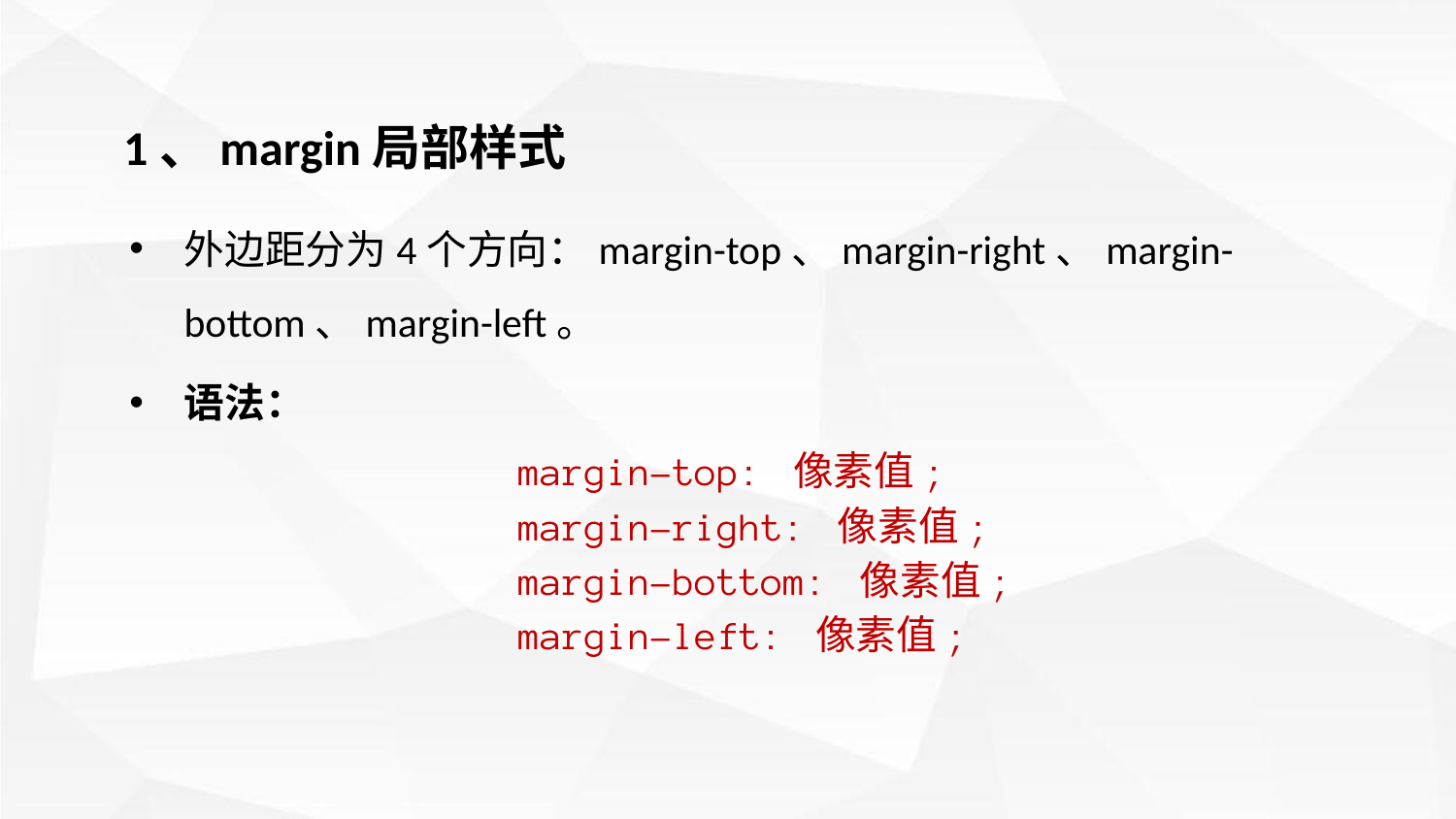

1、margin局部样式
外边距分为4个方向：margin-top、margin-right、margin-bottom、margin-left。
语法：
margin-top: 像素值;
margin-right: 像素值;
margin-bottom: 像素值;
margin-left: 像素值;